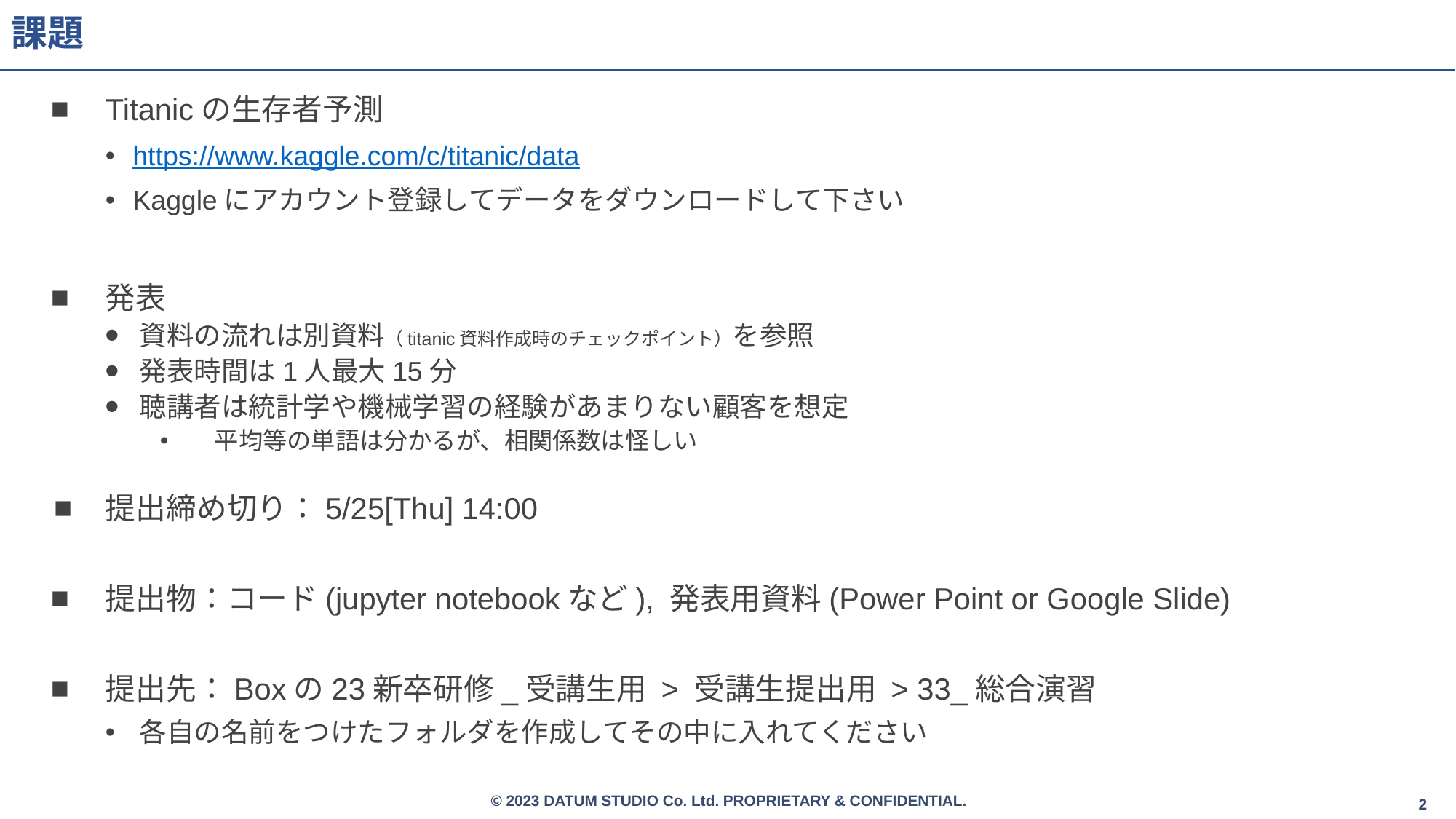

# 課題
Titanicの生存者予測
https://www.kaggle.com/c/titanic/data
Kaggleにアカウント登録してデータをダウンロードして下さい

発表
資料の流れは別資料（titanic資料作成時のチェックポイント）を参照
発表時間は1人最大15分
聴講者は統計学や機械学習の経験があまりない顧客を想定
平均等の単語は分かるが、相関係数は怪しい
提出締め切り：5/25[Thu] 14:00

提出物：コード(jupyter notebookなど), 発表用資料(Power Point or Google Slide)

提出先：Boxの23新卒研修_受講生用 > 受講生提出用 > 33_総合演習
各自の名前をつけたフォルダを作成してその中に入れてください